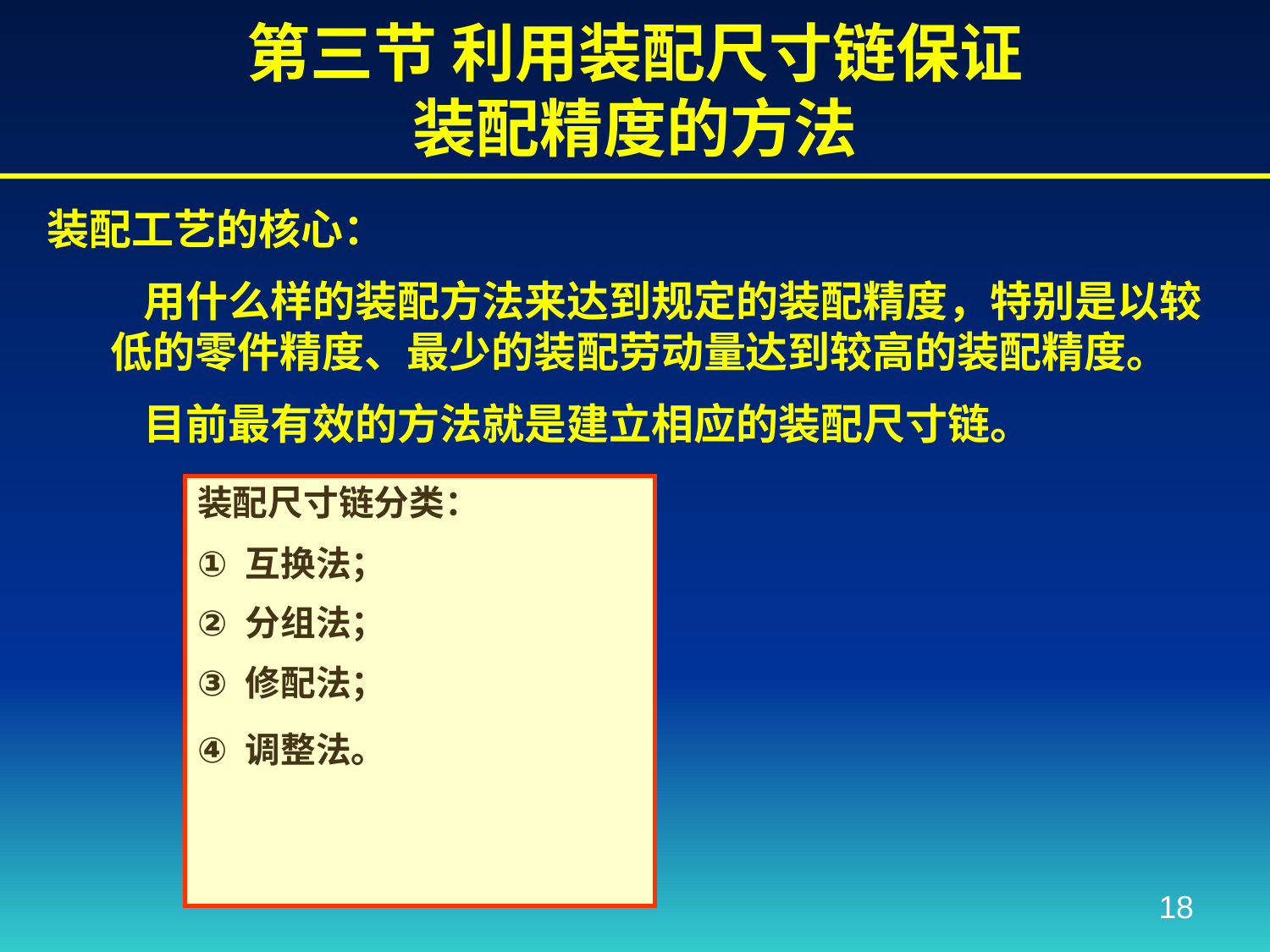

# 第三节 利用装配尺寸链保证 装配精度的方法
装配工艺的核心：
         用什么样的装配方法来达到规定的装配精度，特别是以较低的零件精度、最少的装配劳动量达到较高的装配精度。
         目前最有效的方法就是建立相应的装配尺寸链。
装配尺寸链分类：
互换法；
分组法；
修配法；
调整法。
18